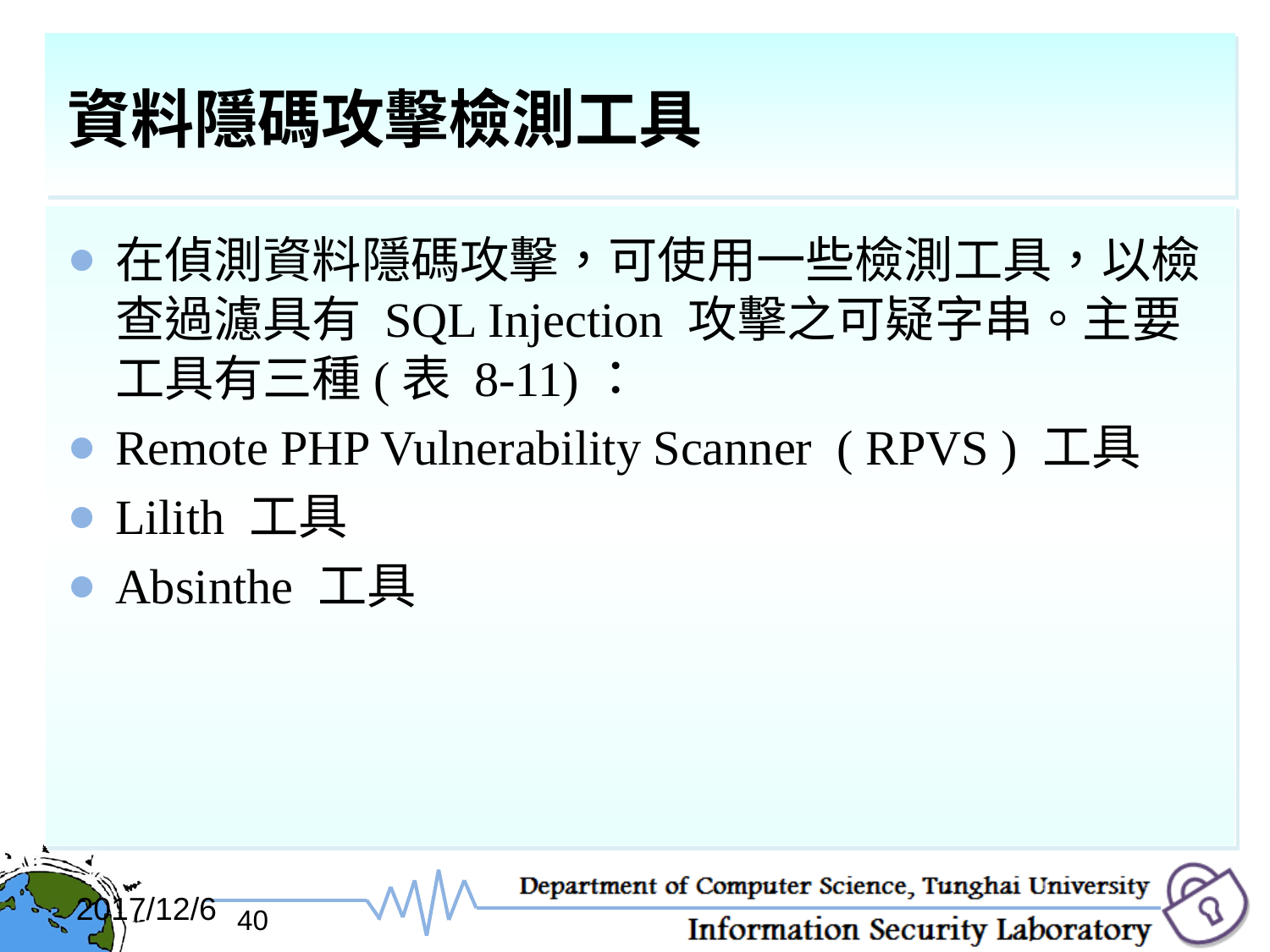

# 資料隱碼攻擊檢測工具
在偵測資料隱碼攻擊，可使用一些檢測工具，以檢查過濾具有 SQL Injection 攻擊之可疑字串。主要工具有三種(表 8-11)：
Remote PHP Vulnerability Scanner  ( RPVS ) 工具
Lilith 工具
Absinthe 工具
2017/12/6
40